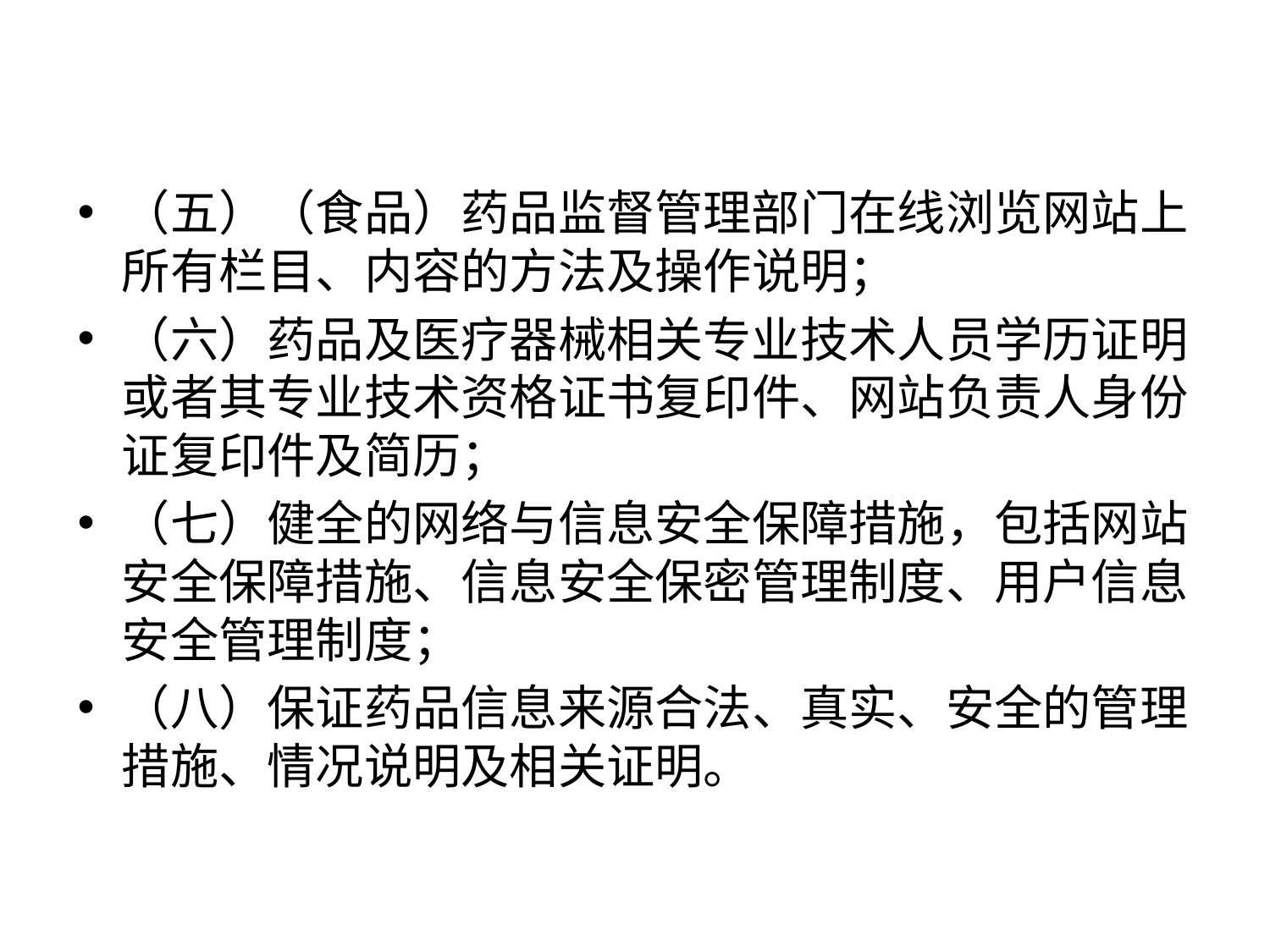

（五）（食品）药品监督管理部门在线浏览网站上所有栏目、内容的方法及操作说明；
（六）药品及医疗器械相关专业技术人员学历证明或者其专业技术资格证书复印件、网站负责人身份证复印件及简历；
（七）健全的网络与信息安全保障措施，包括网站安全保障措施、信息安全保密管理制度、用户信息安全管理制度；
（八）保证药品信息来源合法、真实、安全的管理措施、情况说明及相关证明。